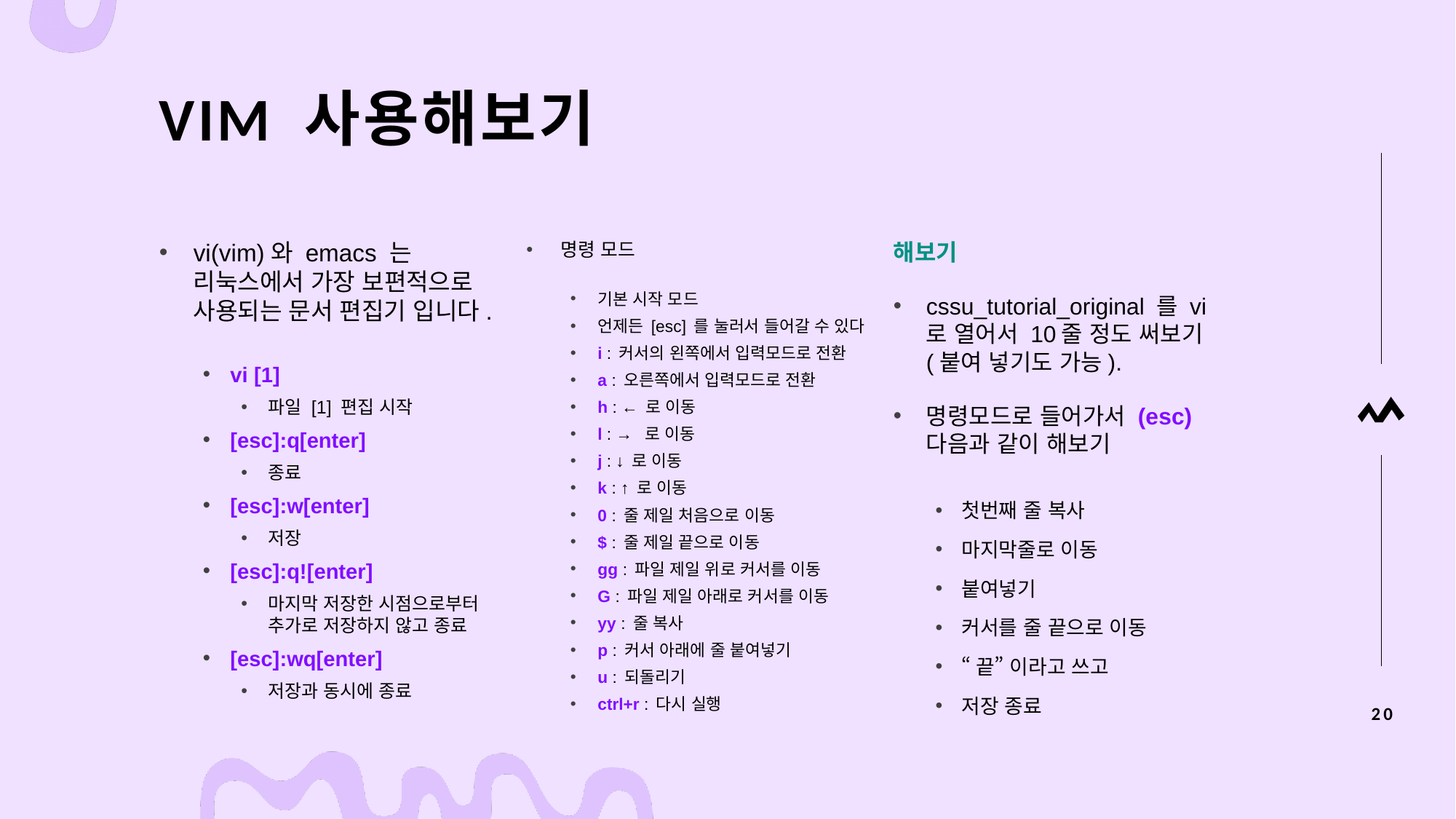

# vim 사용해보기
해보기
cssu_tutorial_original 를 vi 로 열어서 10줄 정도 써보기 (붙여 넣기도 가능).
명령모드로 들어가서 (esc) 다음과 같이 해보기
첫번째 줄 복사
마지막줄로 이동
붙여넣기
커서를 줄 끝으로 이동
“끝” 이라고 쓰고
저장 종료

명령 모드
기본 시작 모드
언제든 [esc] 를 눌러서 들어갈 수 있다
i : 커서의 왼쪽에서 입력모드로 전환
a : 오른쪽에서 입력모드로 전환
h : ← 로 이동
l : →  로 이동
j : ↓ 로 이동
k : ↑ 로 이동
0 : 줄 제일 처음으로 이동
$ : 줄 제일 끝으로 이동
gg : 파일 제일 위로 커서를 이동
G : 파일 제일 아래로 커서를 이동
yy : 줄 복사
p : 커서 아래에 줄 붙여넣기
u : 되돌리기
ctrl+r : 다시 실행
vi(vim)와 emacs 는 리눅스에서 가장 보편적으로 사용되는 문서 편집기 입니다.
vi [1]
파일 [1] 편집 시작
[esc]:q[enter]
종료
[esc]:w[enter]
저장
[esc]:q![enter]
마지막 저장한 시점으로부터 추가로 저장하지 않고 종료
[esc]:wq[enter]
저장과 동시에 종료

20